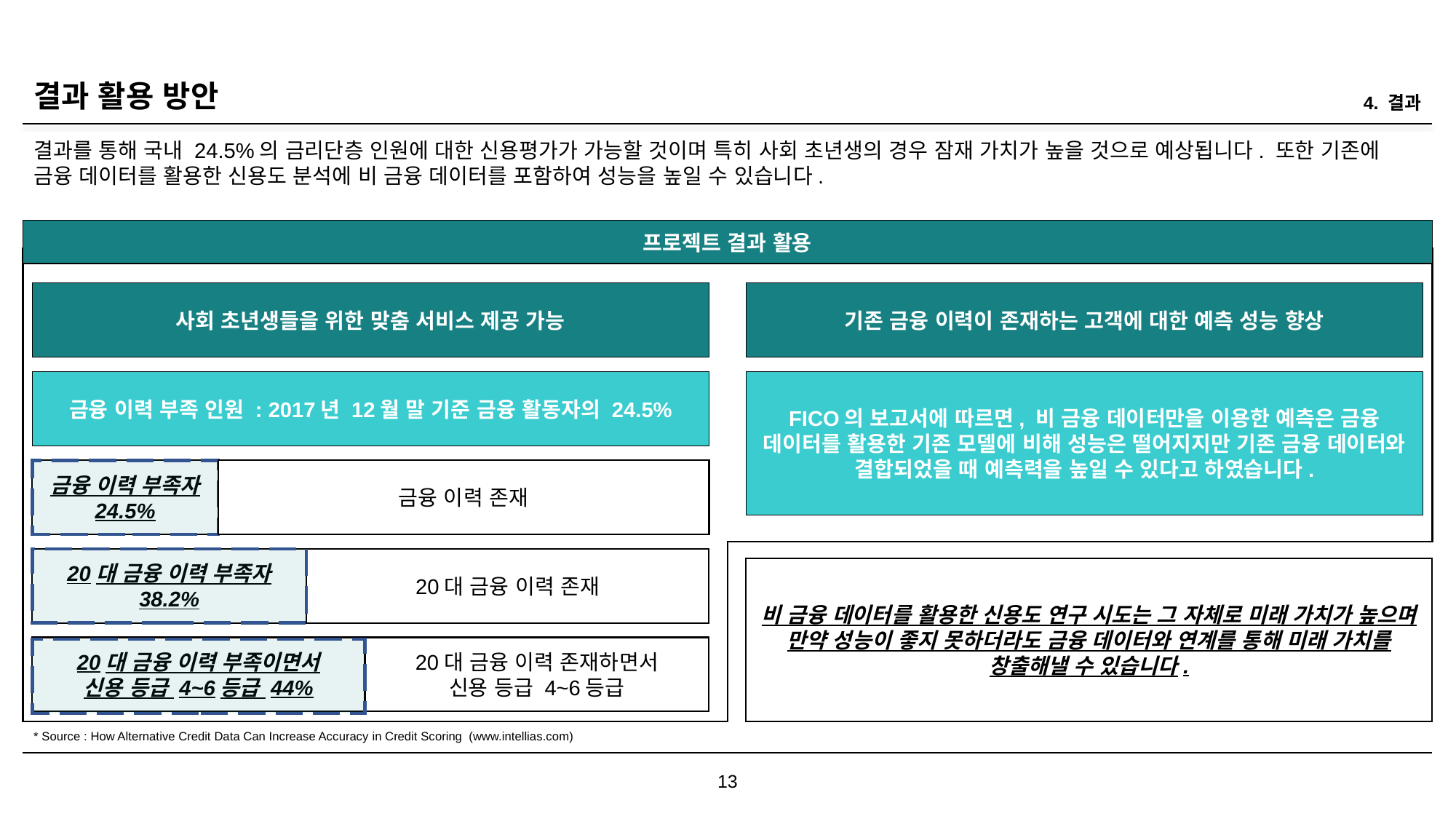

결과 활용 방안
4. 결과
결과를 통해 국내 24.5%의 금리단층 인원에 대한 신용평가가 가능할 것이며 특히 사회 초년생의 경우 잠재 가치가 높을 것으로 예상됩니다. 또한 기존에 금융 데이터를 활용한 신용도 분석에 비 금융 데이터를 포함하여 성능을 높일 수 있습니다.
프로젝트 결과 활용

사회 초년생들을 위한 맞춤 서비스 제공 가능
기존 금융 이력이 존재하는 고객에 대한 예측 성능 향상
금융 이력 부족 인원 : 2017년 12월 말 기준 금융 활동자의 24.5%
FICO의 보고서에 따르면, 비 금융 데이터만을 이용한 예측은 금융 데이터를 활용한 기존 모델에 비해 성능은 떨어지지만 기존 금융 데이터와 결합되었을 때 예측력을 높일 수 있다고 하였습니다.

금융 이력 부족자
24.5%
금융 이력 존재

20대 금융 이력 부족자 38.2%
20대 금융 이력 존재
비 금융 데이터를 활용한 신용도 연구 시도는 그 자체로 미래 가치가 높으며
만약 성능이 좋지 못하더라도 금융 데이터와 연계를 통해 미래 가치를 창출해낼 수 있습니다.
20대 금융 이력 부족이면서
신용 등급 4~6등급 44%
20대 금융 이력 존재하면서
신용 등급 4~6등급

* Source : How Alternative Credit Data Can Increase Accuracy in Credit Scoring  (www.intellias.com)
13